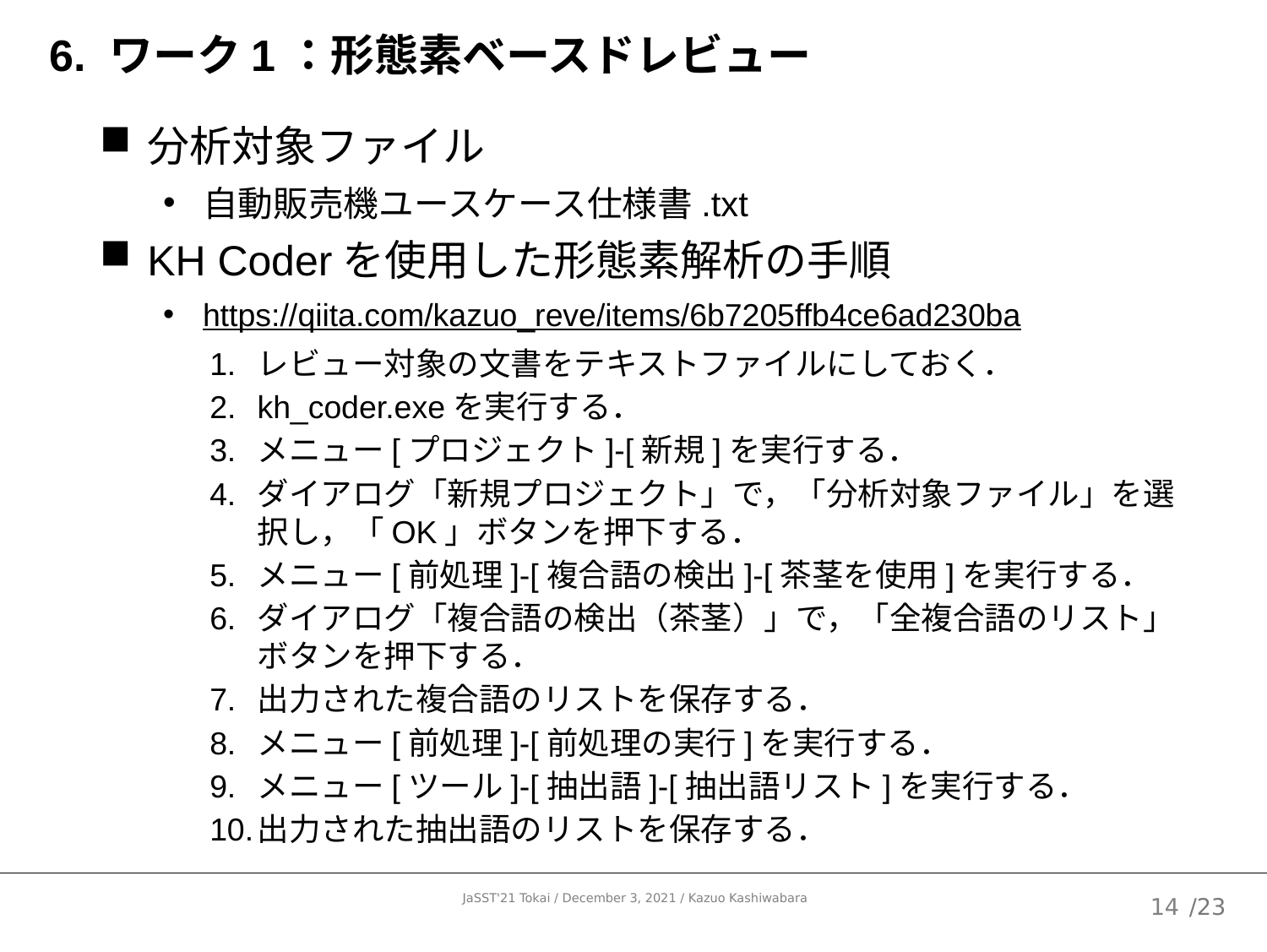

# 6. ワーク1：形態素ベースドレビュー
分析対象ファイル
自動販売機ユースケース仕様書.txt
KH Coderを使用した形態素解析の手順
https://qiita.com/kazuo_reve/items/6b7205ffb4ce6ad230ba
レビュー対象の文書をテキストファイルにしておく．
kh_coder.exeを実行する．
メニュー[プロジェクト]-[新規]を実行する．
ダイアログ「新規プロジェクト」で，「分析対象ファイル」を選択し，「OK」ボタンを押下する．
メニュー[前処理]-[複合語の検出]-[茶茎を使用]を実行する．
ダイアログ「複合語の検出（茶茎）」で，「全複合語のリスト」ボタンを押下する．
出力された複合語のリストを保存する．
メニュー[前処理]-[前処理の実行]を実行する．
メニュー[ツール]-[抽出語]-[抽出語リスト]を実行する．
出力された抽出語のリストを保存する．

14